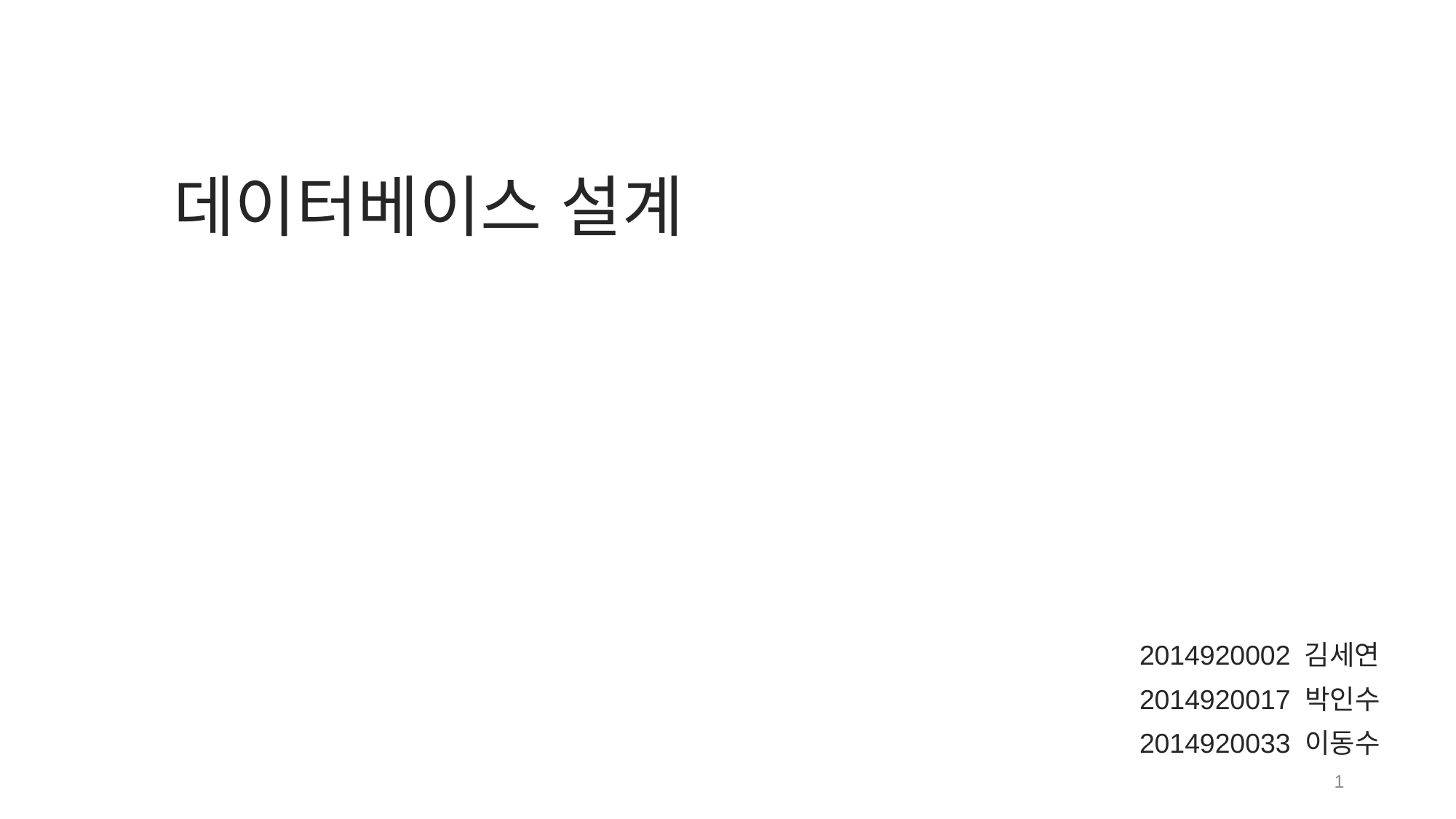

데이터베이스 설계
2014920002 김세연
2014920017 박인수
2014920033 이동수
1